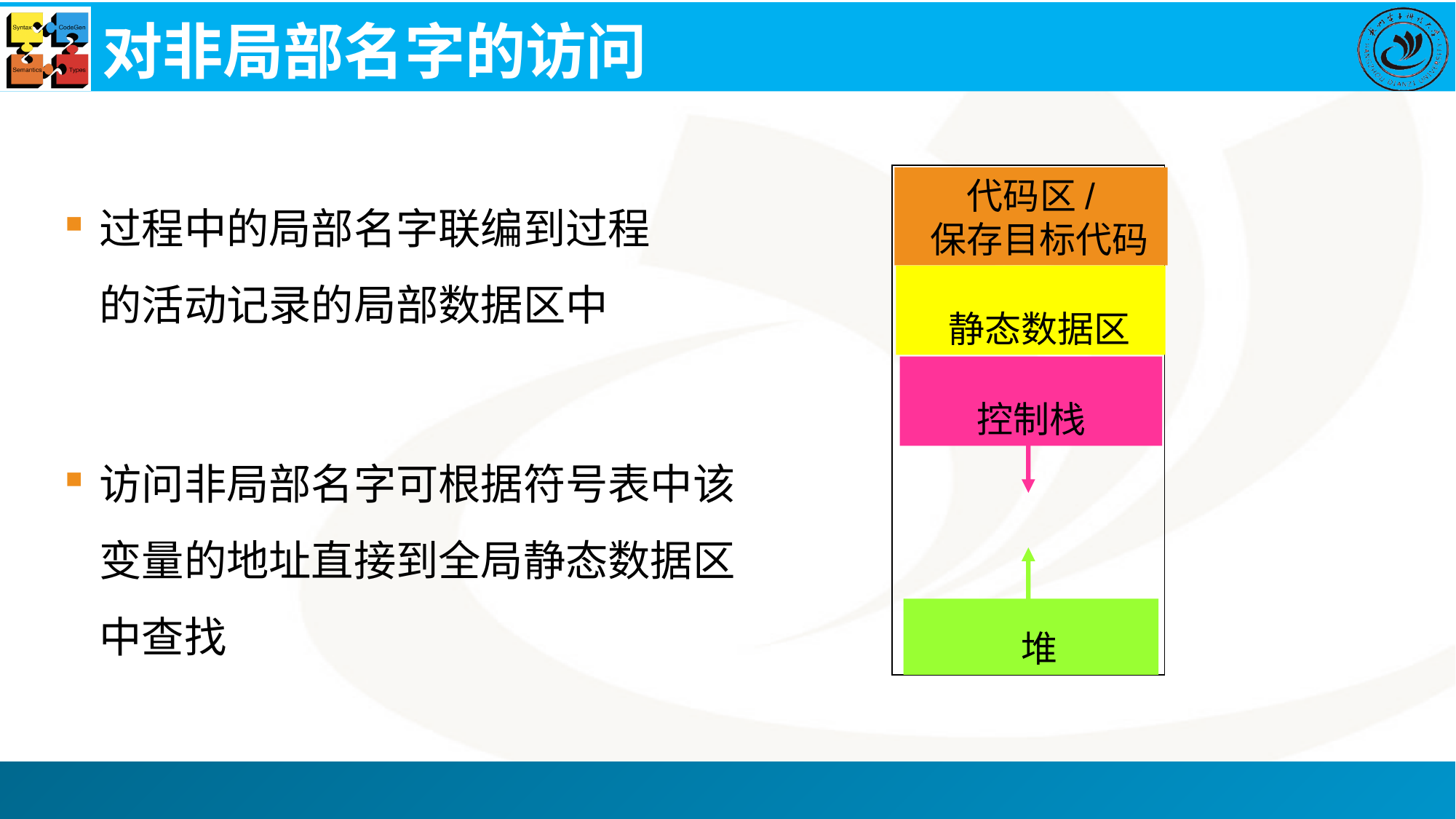

# 对非局部名字的访问

代码区/
  保存目标代码
过程中的局部名字联编到过程的活动记录的局部数据区中
    静态数据区
       控制栈
访问非局部名字可根据符号表中该变量的地址直接到全局静态数据区中查找

            堆
48